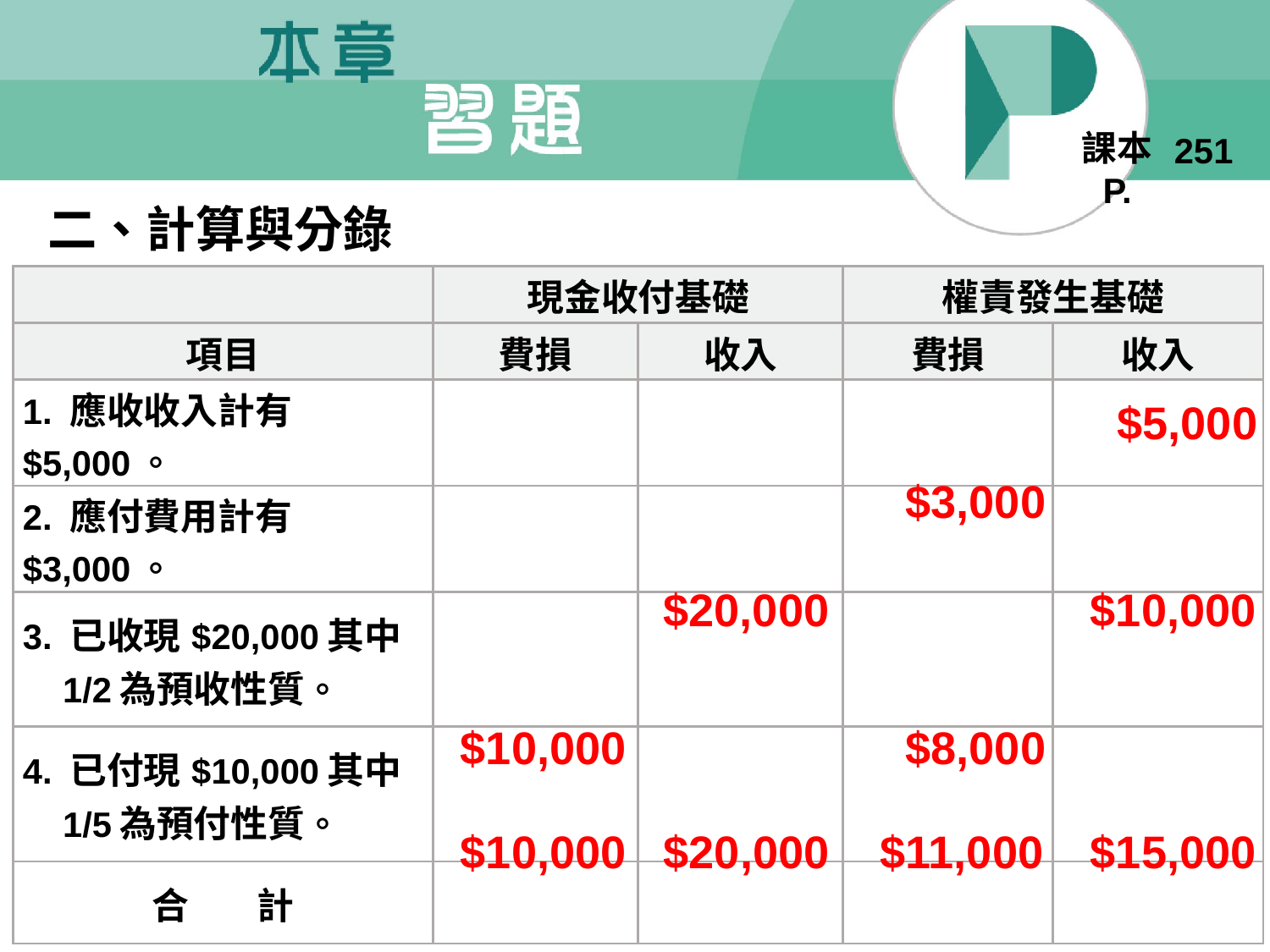

251
二、計算與分錄
|  | 現金收付基礎 |  | 權責發生基礎 |  |
| --- | --- | --- | --- | --- |
| 項目 | 費損 | 收入 | 費損 | 收入 |
| 1. 應收收入計有$5,000。 |  |  |  |  |
| 2. 應付費用計有$3,000。 |  |  |  |  |
| 3. 已收現$20,000其中1/2為預收性質。 |  |  |  |  |
| 4. 已付現$10,000其中1/5為預付性質。 |  |  |  |  |
| 合 計 |  |  |  |  |
$5,000
$3,000
$20,000
$10,000
$10,000
$8,000
$10,000
$20,000
$11,000
$15,000